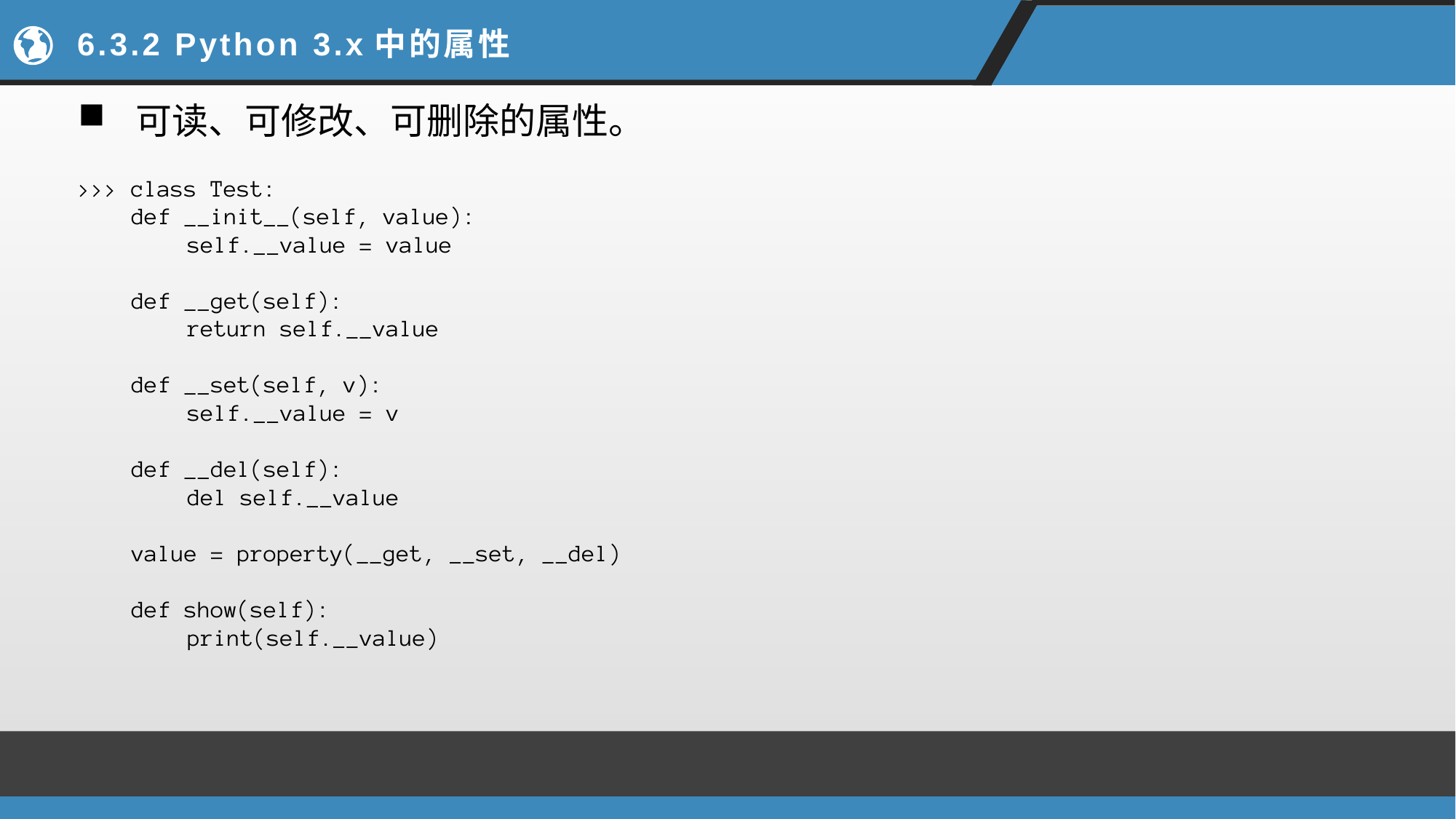

# 6.3.2 Python 3.x中的属性

可读、可修改、可删除的属性。

>>> class Test:
	    def __init__(self, value):
		self.__value = value

	    def __get(self):
		return self.__value

	    def __set(self, v):
		self.__value = v

	    def __del(self):
		del self.__value

	    value = property(__get, __set, __del)

	    def show(self):
		print(self.__value)
49